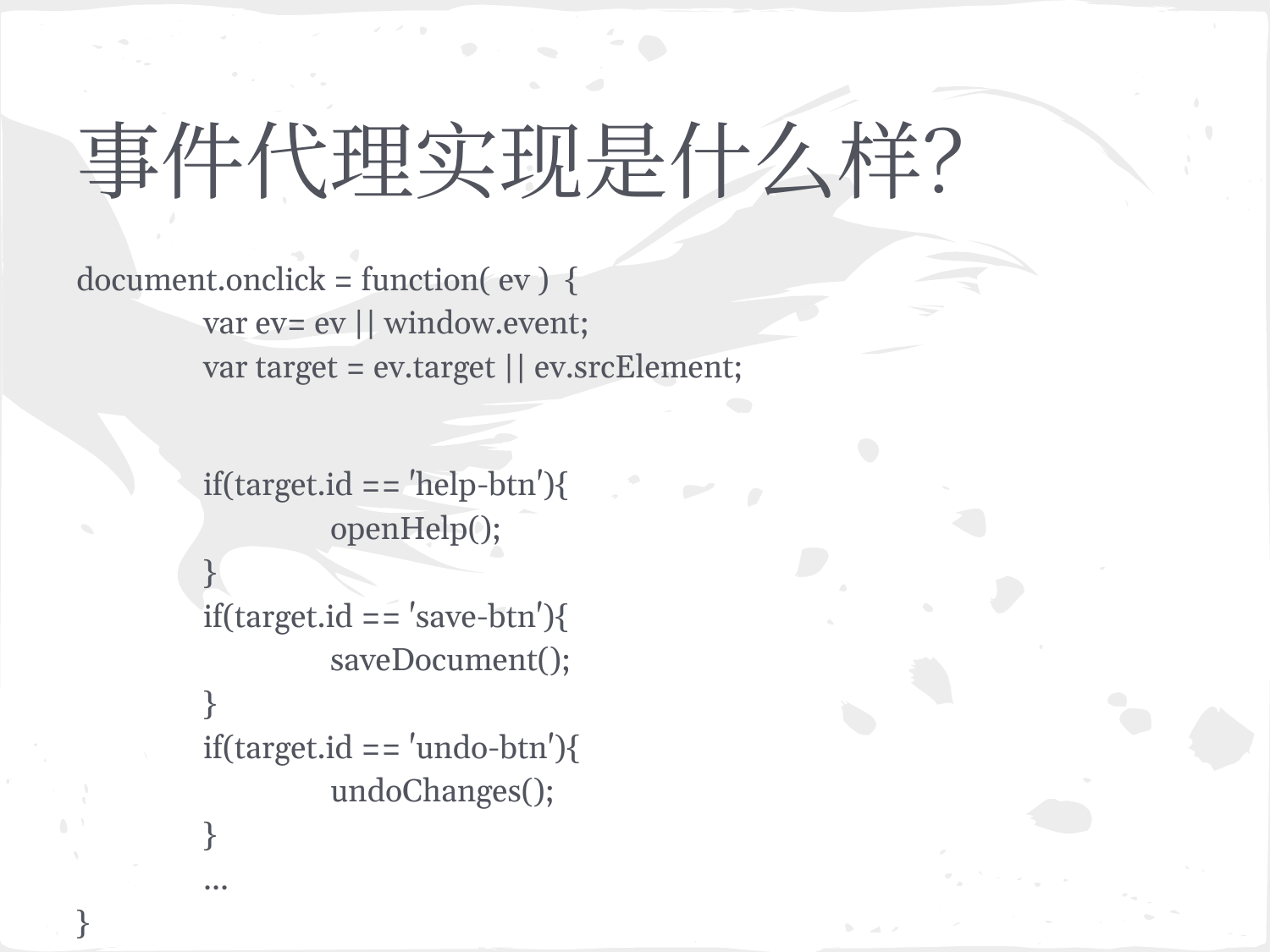

# 事件代理实现是什么样？
document.onclick = function( ev )  {
	var ev= ev || window.event;
	var target = ev.target || ev.srcElement;

	if(target.id == 'help-btn'){
		openHelp();
	}
	if(target.id == 'save-btn'){
		saveDocument();
	}
	if(target.id == 'undo-btn'){
		undoChanges();
	}
	...
}